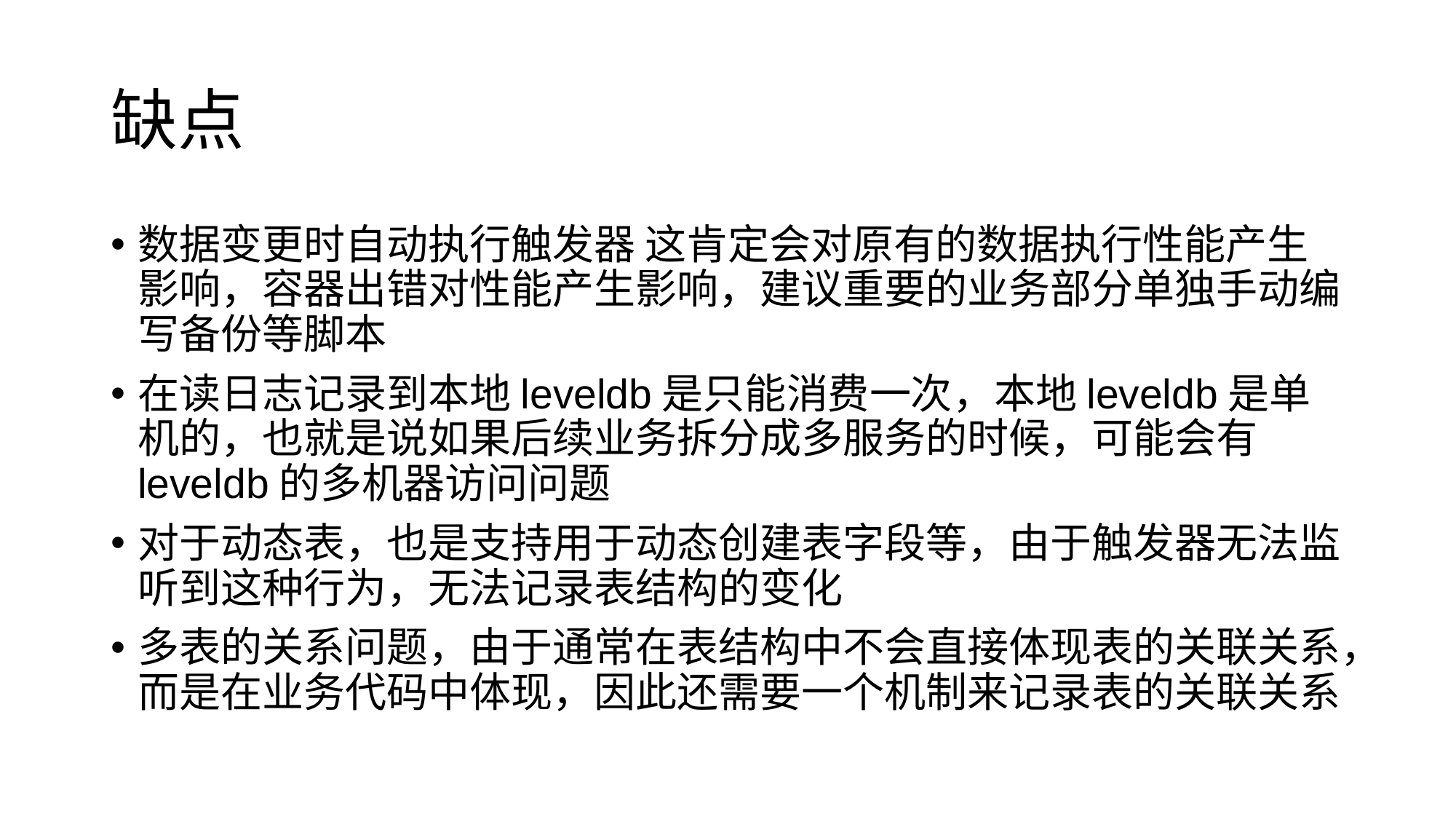

# 缺点
数据变更时自动执行触发器 这肯定会对原有的数据执行性能产生影响，容器出错对性能产生影响，建议重要的业务部分单独手动编写备份等脚本
在读日志记录到本地leveldb是只能消费一次，本地leveldb是单机的，也就是说如果后续业务拆分成多服务的时候，可能会有leveldb的多机器访问问题
对于动态表，也是支持用于动态创建表字段等，由于触发器无法监听到这种行为，无法记录表结构的变化
多表的关系问题，由于通常在表结构中不会直接体现表的关联关系，而是在业务代码中体现，因此还需要一个机制来记录表的关联关系